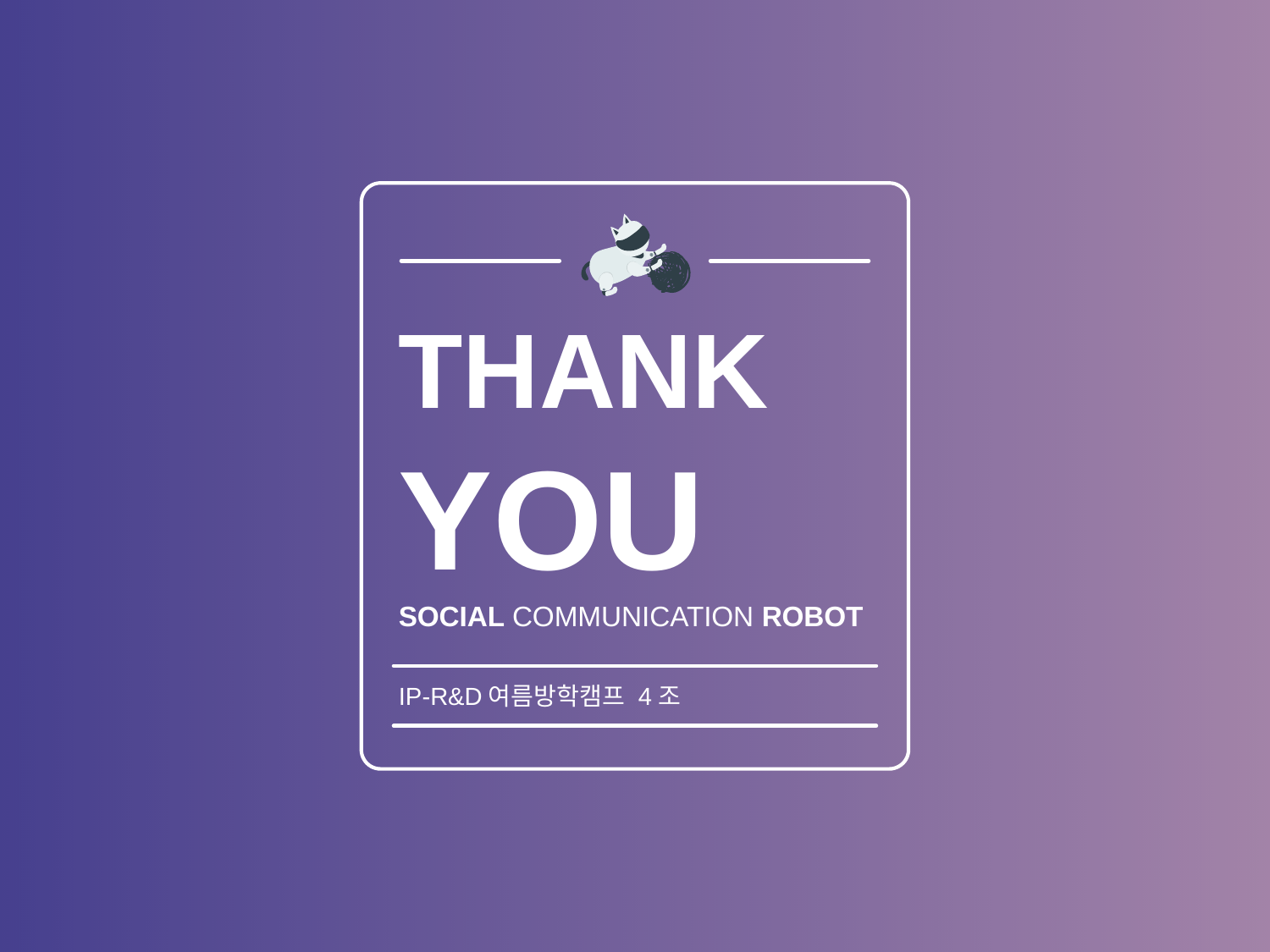

THANK
YOU
SOCIAL COMMUNICATION ROBOT
IP-R&D여름방학캠프 4조